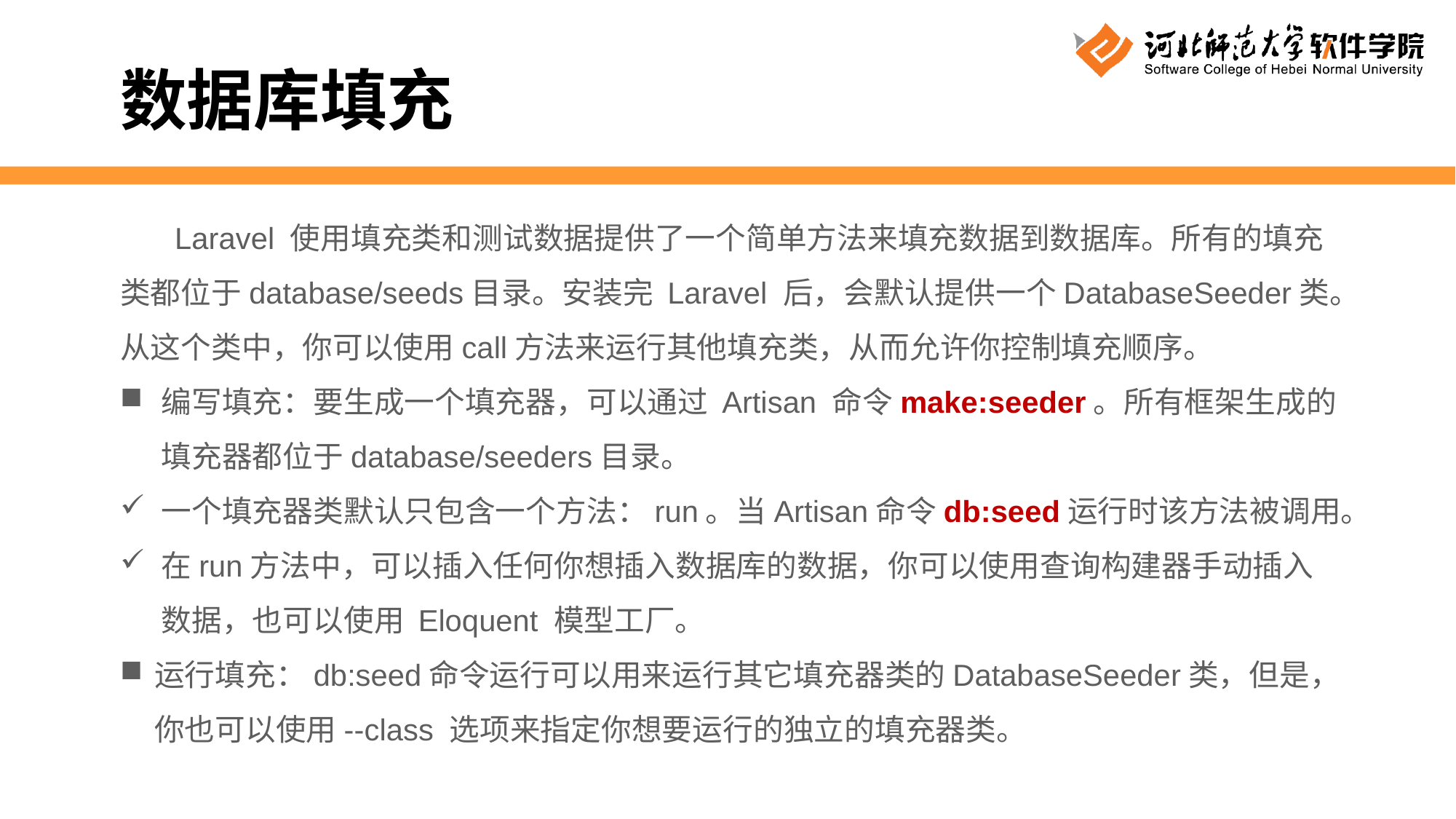

数据库填充
Laravel 使用填充类和测试数据提供了一个简单方法来填充数据到数据库。所有的填充类都位于database/seeds目录。安装完 Laravel 后，会默认提供一个DatabaseSeeder类。从这个类中，你可以使用call方法来运行其他填充类，从而允许你控制填充顺序。
编写填充：要生成一个填充器，可以通过 Artisan 命令make:seeder。所有框架生成的填充器都位于database/seeders目录。
一个填充器类默认只包含一个方法：run。当Artisan命令db:seed运行时该方法被调用。
在run方法中，可以插入任何你想插入数据库的数据，你可以使用查询构建器手动插入数据，也可以使用 Eloquent 模型工厂。
运行填充：db:seed命令运行可以用来运行其它填充器类的DatabaseSeeder类，但是，你也可以使用--class 选项来指定你想要运行的独立的填充器类。